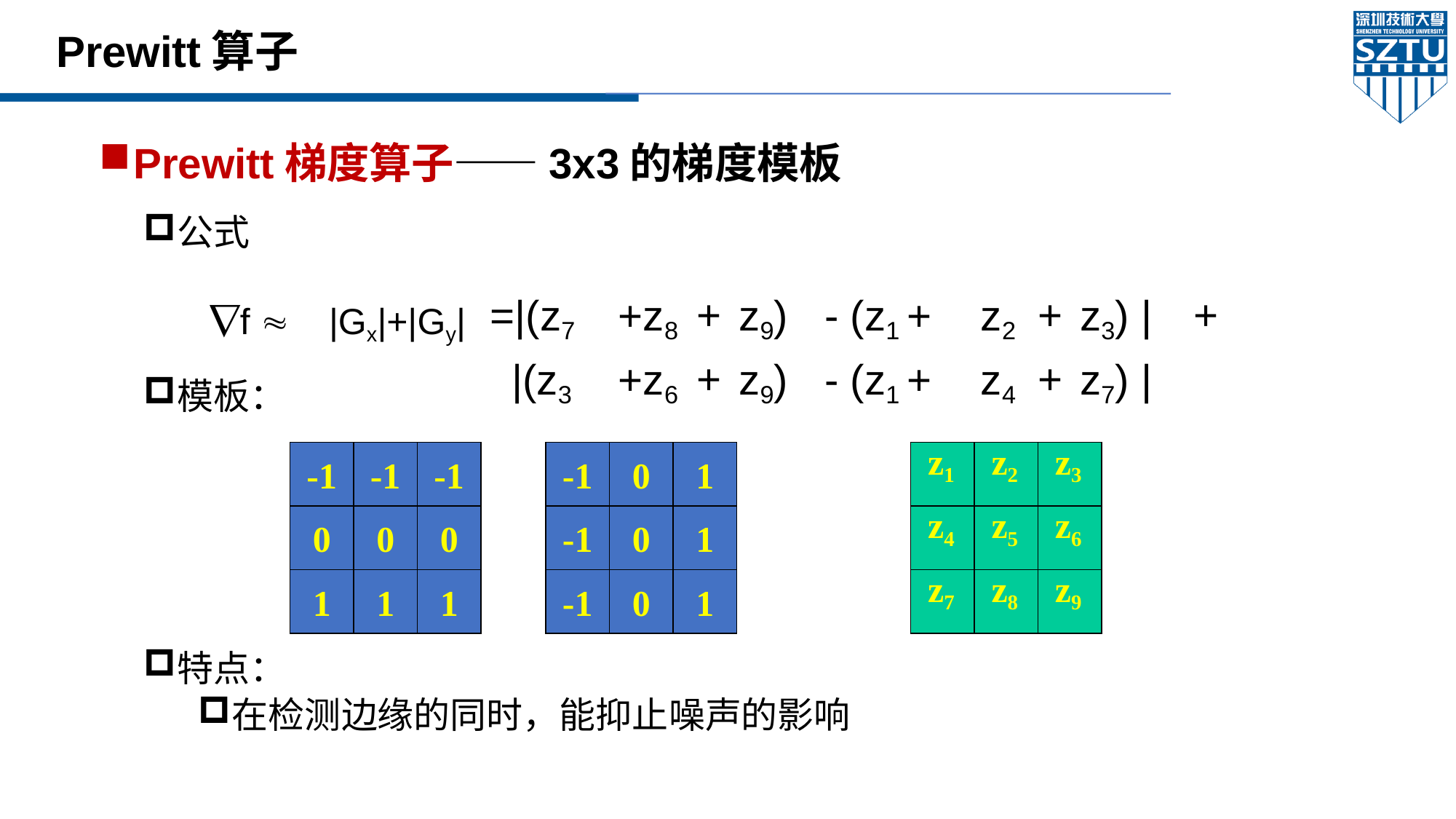

# Prewitt算子
Prewitt梯度算子——3x3的梯度模板
公式

模板：

特点：
在检测边缘的同时，能抑止噪声的影响

∇f ≈	|Gx|+|Gy|
| =|(z7 | +z8 | + | z9) | - (z1 + | z2 | + | z3) | | + |
| --- | --- | --- | --- | --- | --- | --- | --- | --- |
| |(z3 | +z6 | + | z9) | - (z1 + | z4 | + | z7) | |  |
-1
-1
-1
0
0
0
1
1
1
-1
0
1
-1
0
1
-1
0
1
| z1 | z2 | z3 |
| --- | --- | --- |
| z4 | z5 | z6 |
| z7 | z8 | z9 |